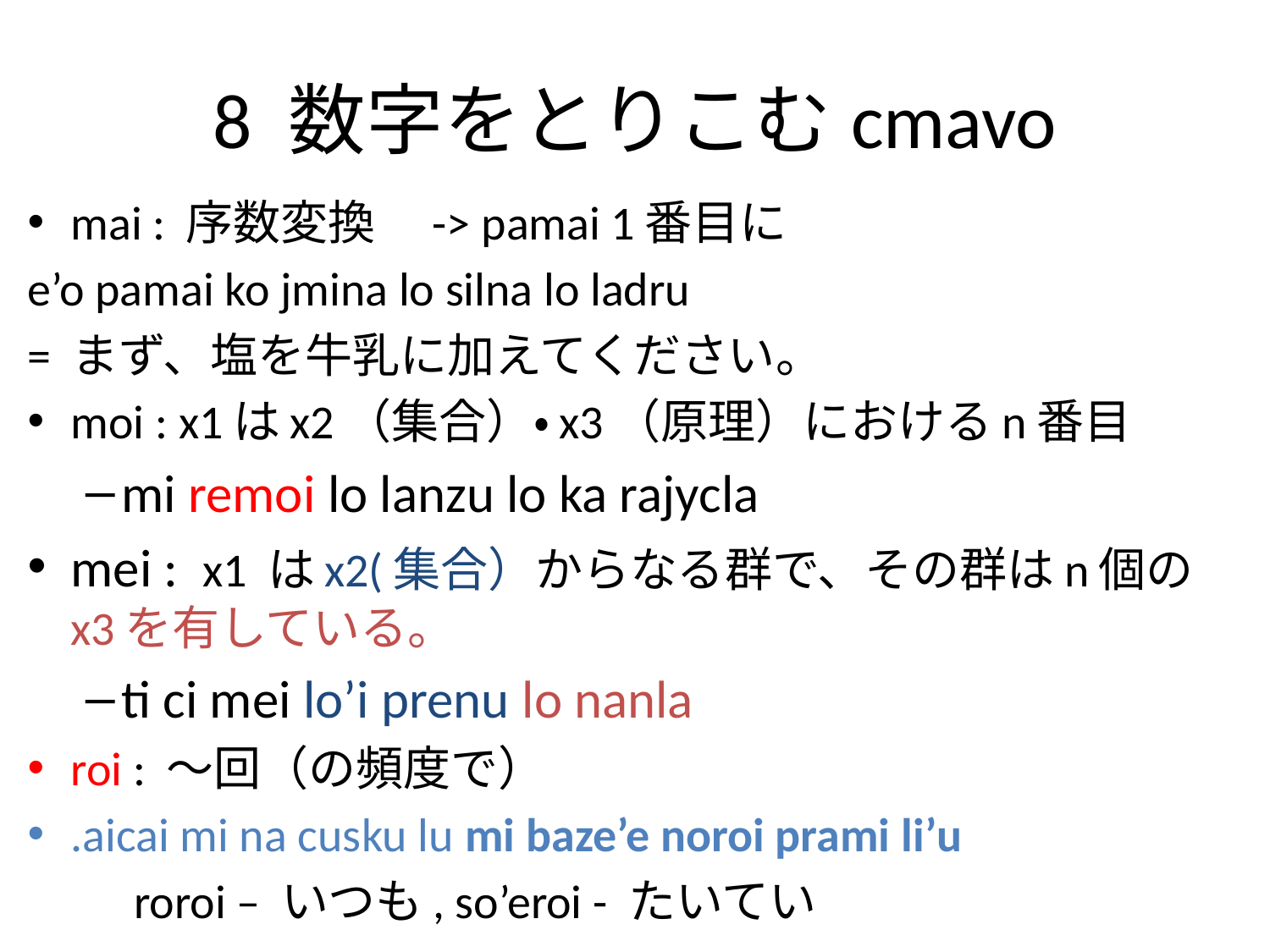

# 8 数字をとりこむcmavo
mai : 序数変換　-> pamai 1番目に
e’o pamai ko jmina lo silna lo ladru
= まず、塩を牛乳に加えてください。
moi : x1はx2（集合）・x3（原理）におけるn番目
mi remoi lo lanzu lo ka rajycla
mei :  x1 はx2(集合）からなる群で、その群はn個のx3を有している。
ti ci mei lo’i prenu lo nanla
roi : ～回（の頻度で）
.aicai mi na cusku lu mi baze’e noroi prami li’u
	roroi – いつも, so’eroi - たいてい